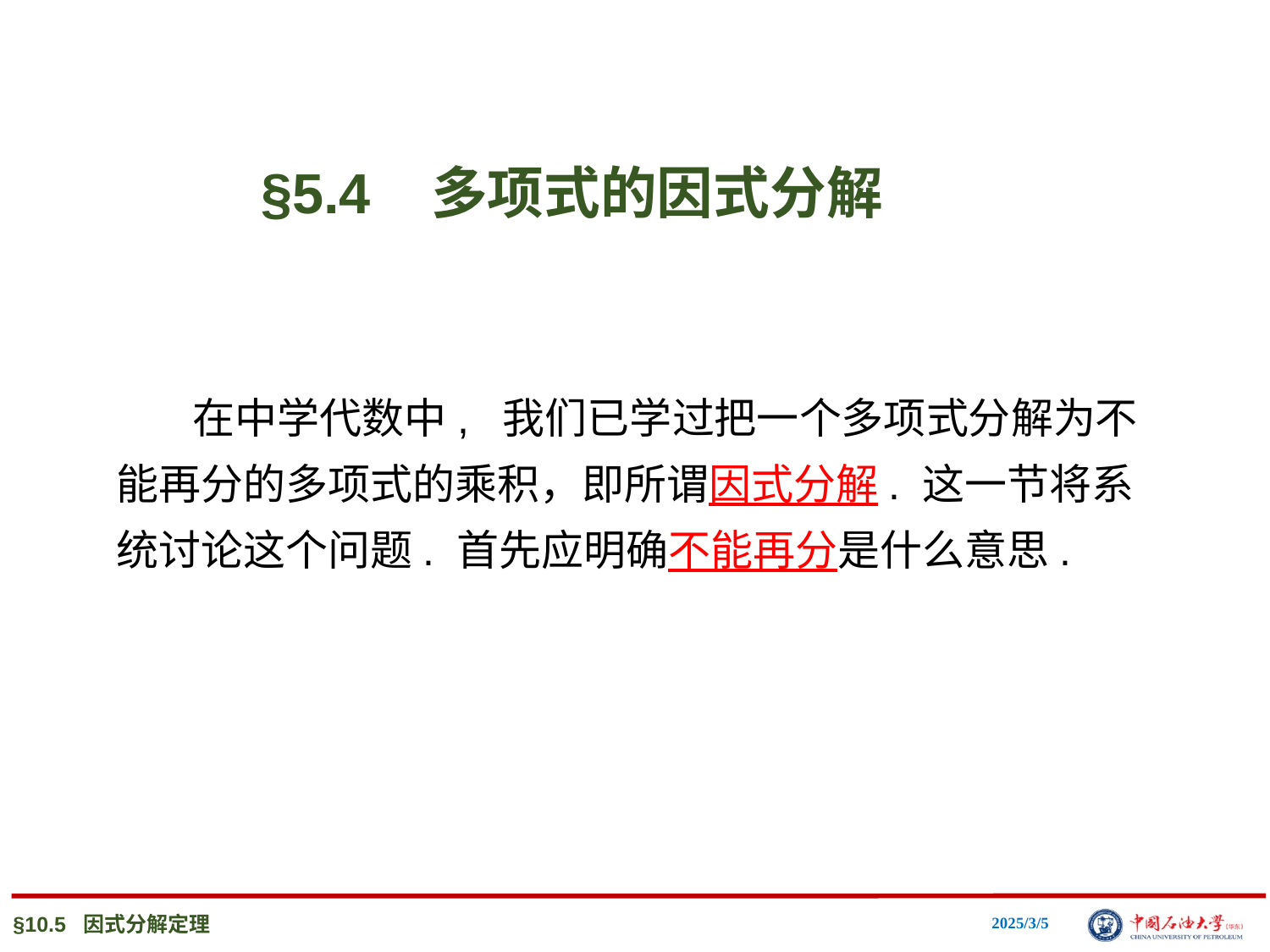

§5.4   多项式的因式分解
       在中学代数中,  我们已学过把一个多项式分解为不能再分的多项式的乘积，即所谓因式分解. 这一节将系统讨论这个问题. 首先应明确不能再分是什么意思.
2025/3/5